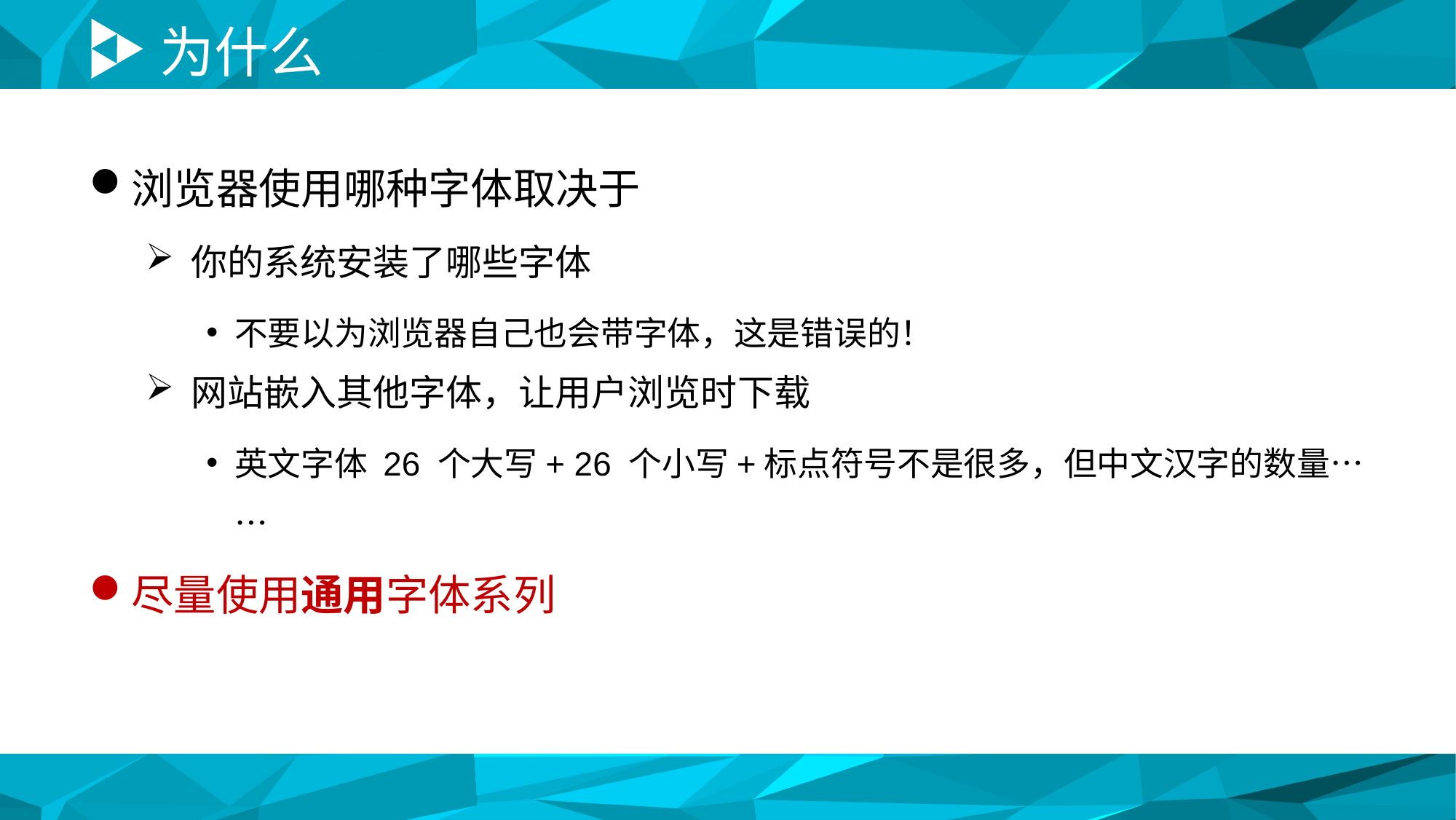

# 为什么
浏览器使用哪种字体取决于
你的系统安装了哪些字体
不要以为浏览器自己也会带字体，这是错误的！
网站嵌入其他字体，让用户浏览时下载
英文字体 26 个大写+ 26 个小写+标点符号不是很多，但中文汉字的数量……
尽量使用通用字体系列